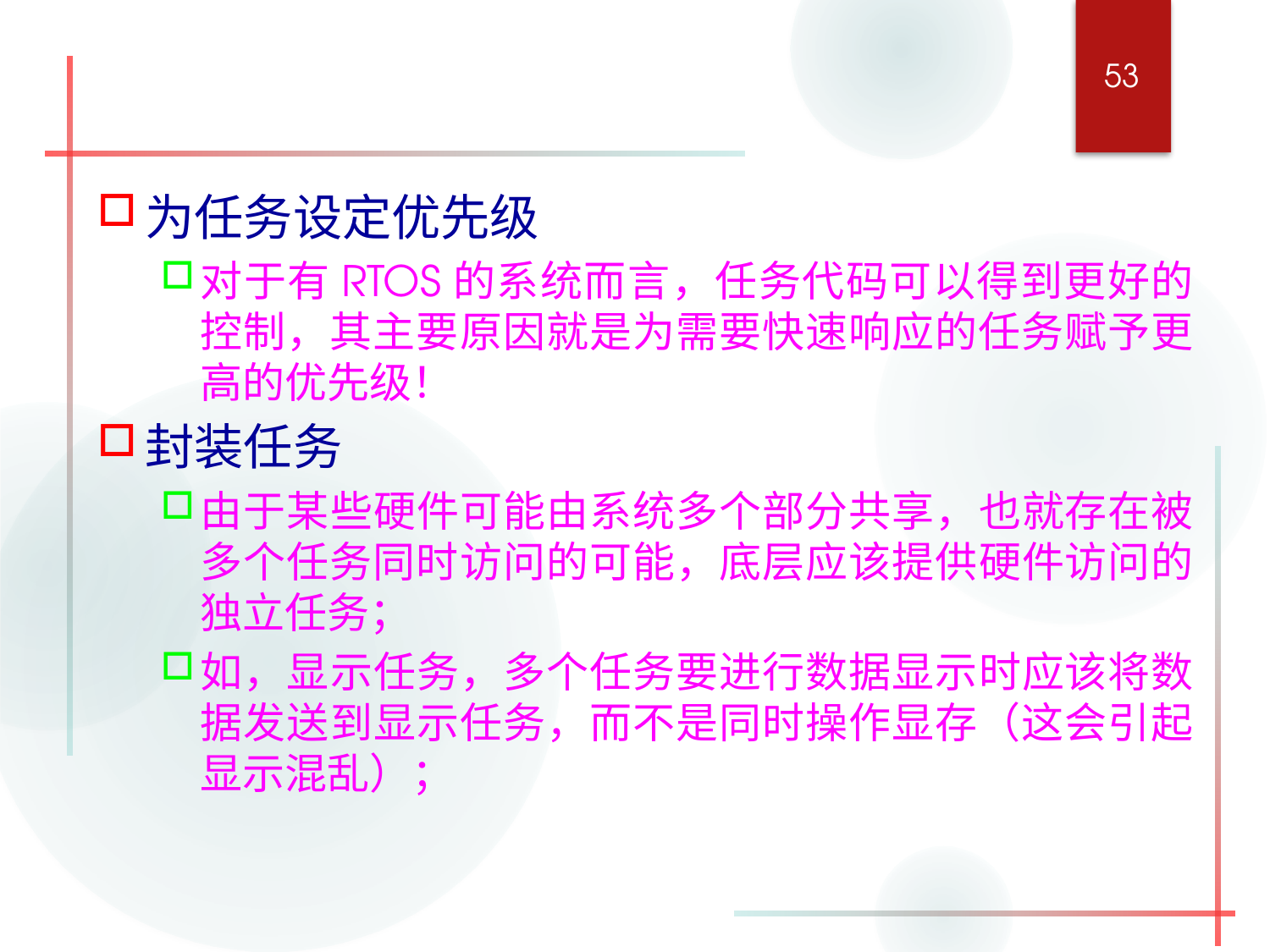

53
为任务设定优先级
对于有RTOS的系统而言，任务代码可以得到更好的控制，其主要原因就是为需要快速响应的任务赋予更高的优先级！
封装任务
由于某些硬件可能由系统多个部分共享，也就存在被多个任务同时访问的可能，底层应该提供硬件访问的独立任务；
如，显示任务，多个任务要进行数据显示时应该将数据发送到显示任务，而不是同时操作显存（这会引起显示混乱）；